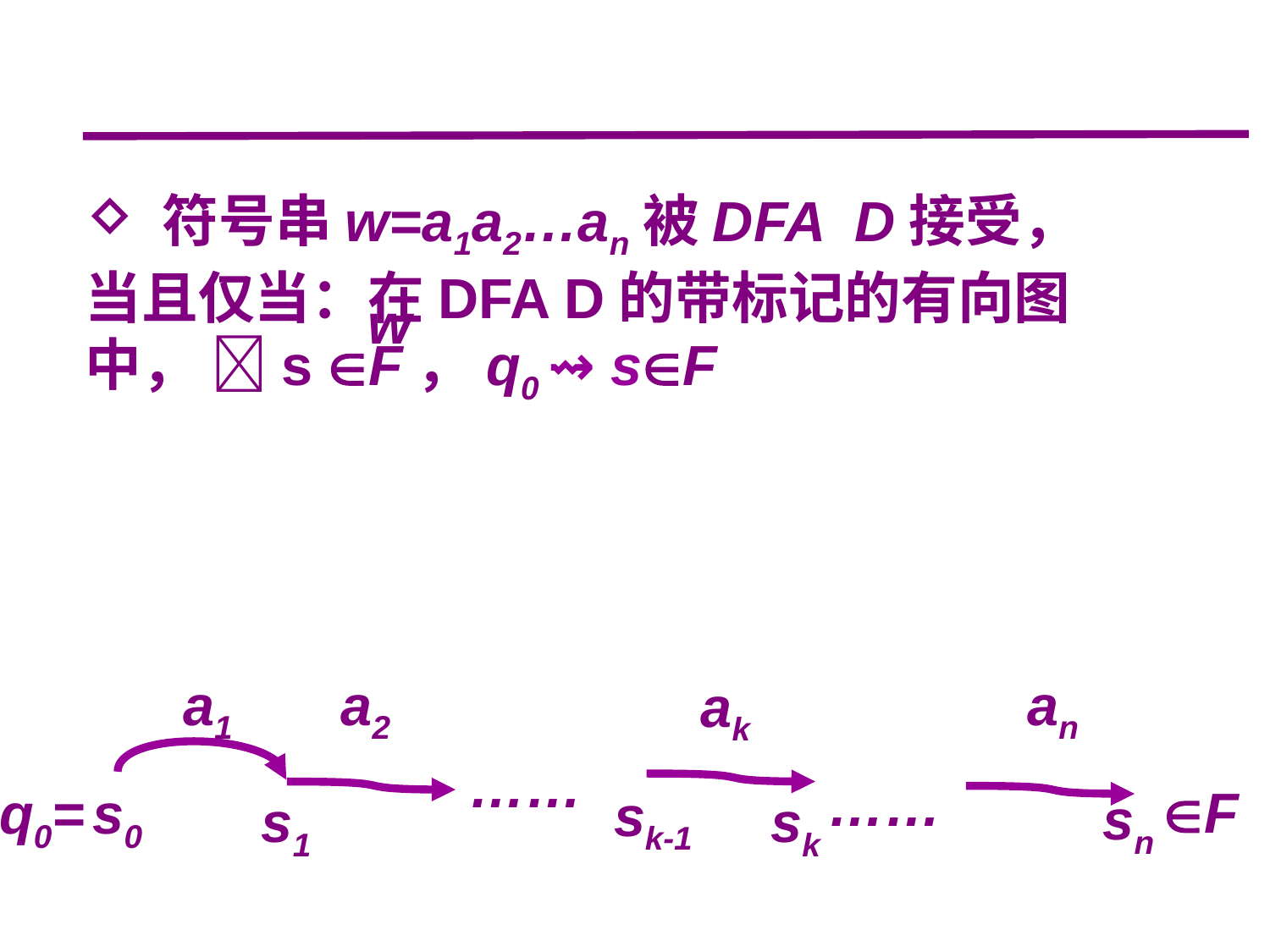

符号串w=a1a2…an被DFA  D接受，当且仅当：在DFA D的带标记的有向图中， ∃s ∈F，q0 ⇝ s∈F

w
an
a1
a2
ak
……
……
∈F
q0=
s0
sk-1
sn
sk
s1